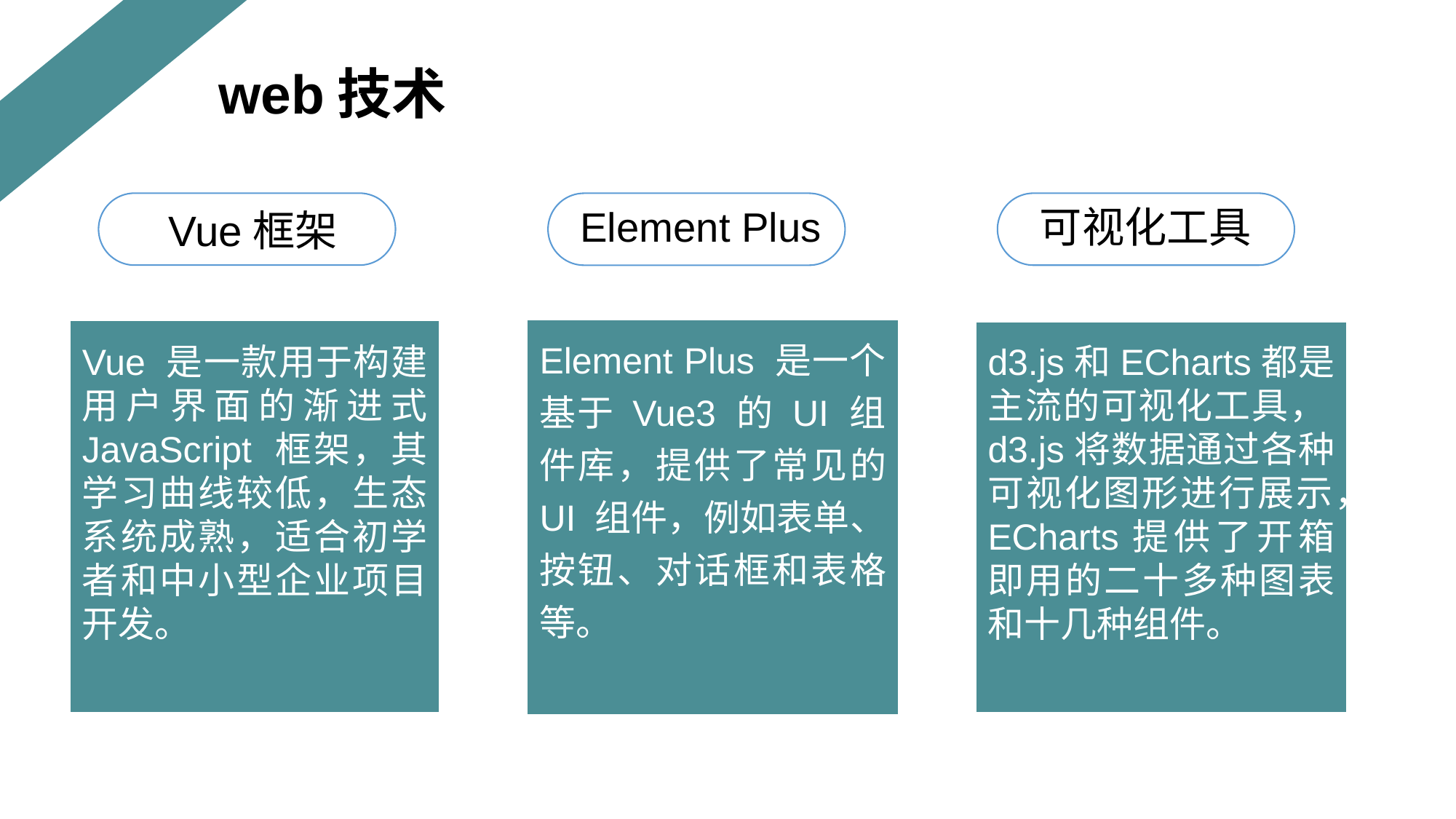

web技术

Vue框架

可视化工具 ?

Element Plus

Element Plus 是一个基于 Vue3 的 UI 组件库，提供了常见的 UI 组件，例如表单、按钮、对话框和表格等。
Vue 是一款用于构建用户界面的渐进式 JavaScript 框架，其学习曲线较低，生态系统成熟，适合初学者和中小型企业项目开发。
d3.js和ECharts都是主流的可视化工具，d3.js将数据通过各种可视化图形进行展示，ECharts提供了开箱即用的二十多种图表和十几种组件。